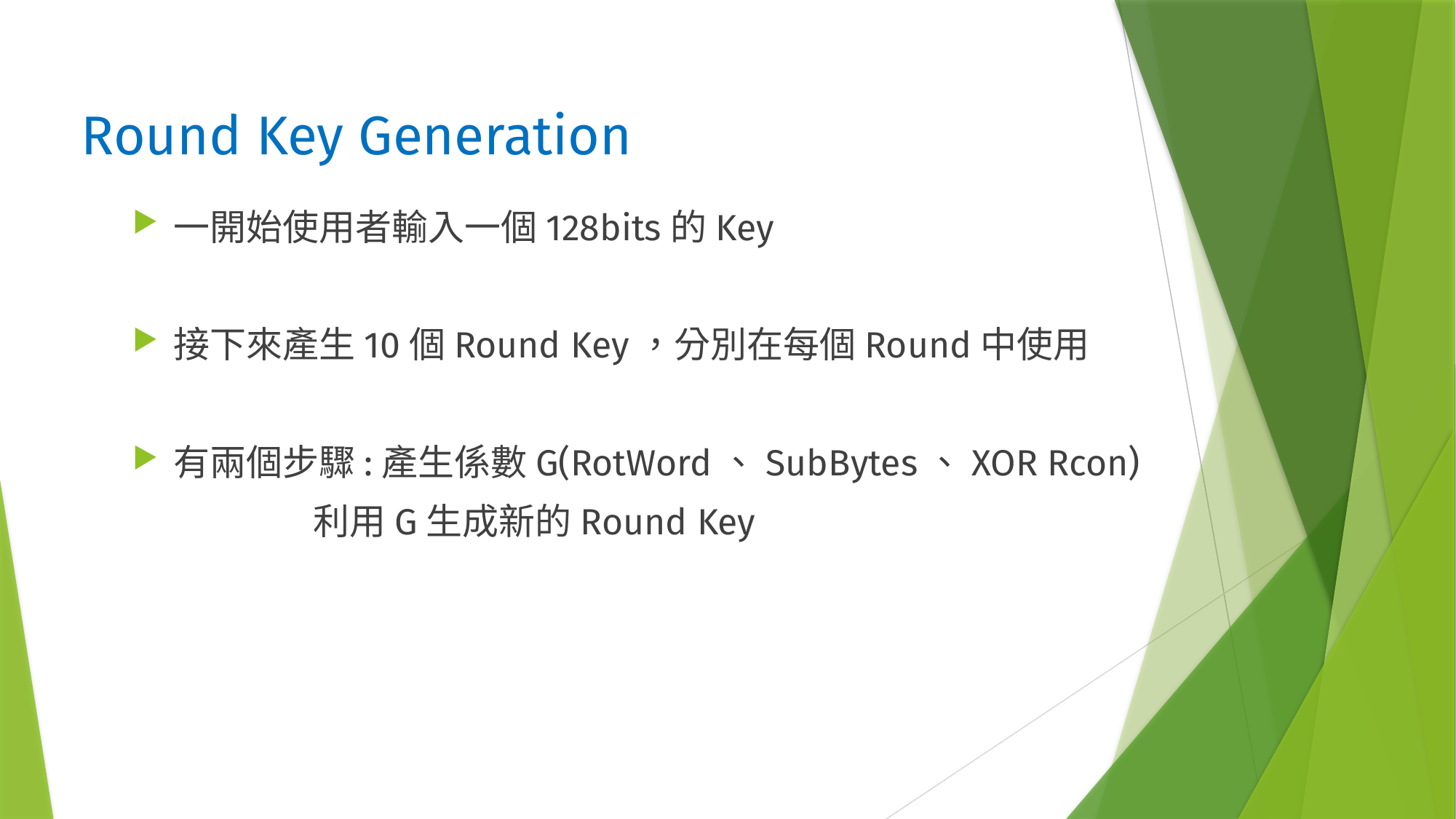

# Round Key Generation
一開始使用者輸入一個128bits的Key

接下來產生10個Round Key，分別在每個Round中使用

有兩個步驟:產生係數G(RotWord、SubBytes、XOR Rcon)
                     利用G生成新的Round Key